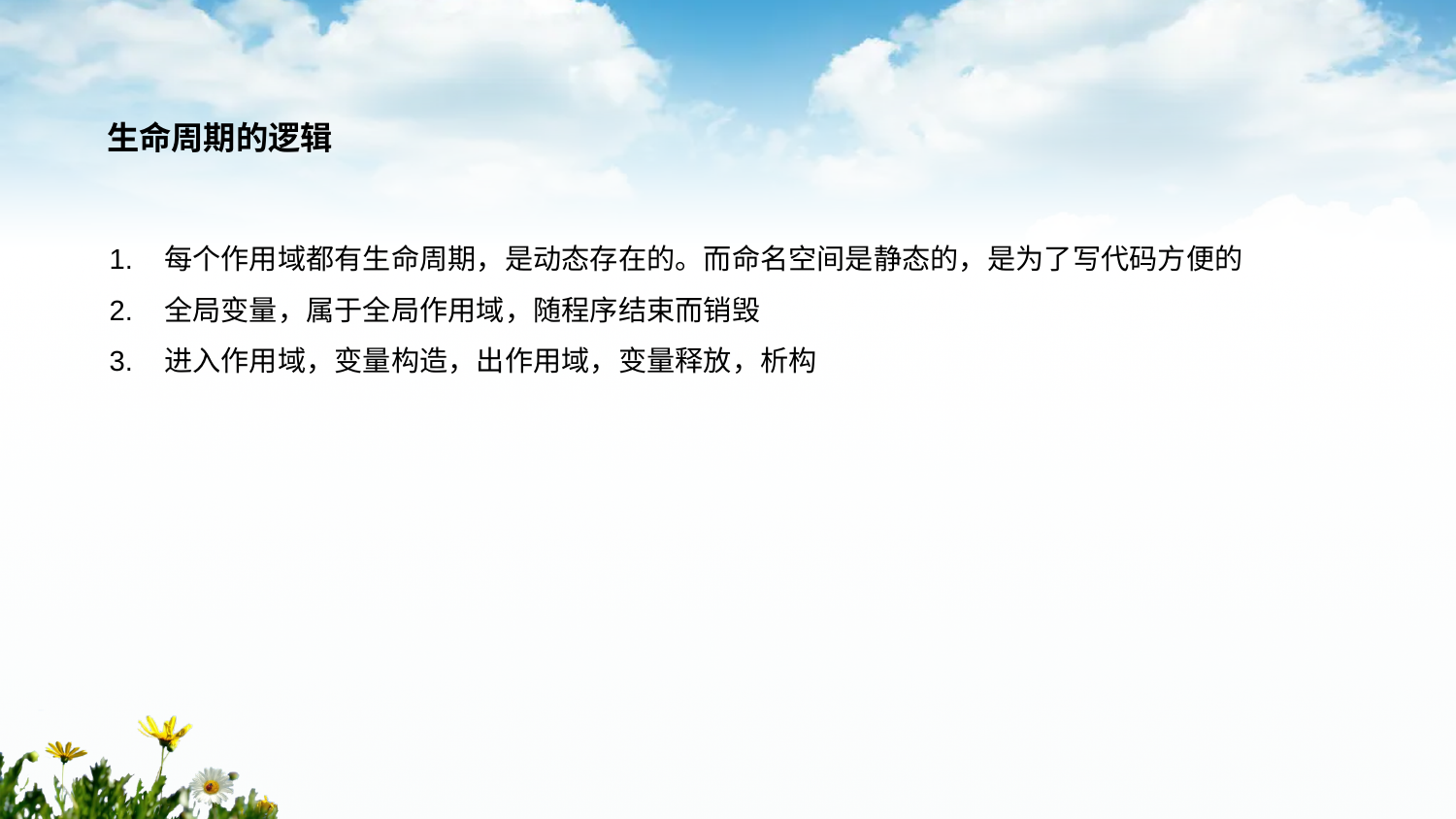

生命周期的逻辑
每个作用域都有生命周期，是动态存在的。而命名空间是静态的，是为了写代码方便的
全局变量，属于全局作用域，随程序结束而销毁
进入作用域，变量构造，出作用域，变量释放，析构